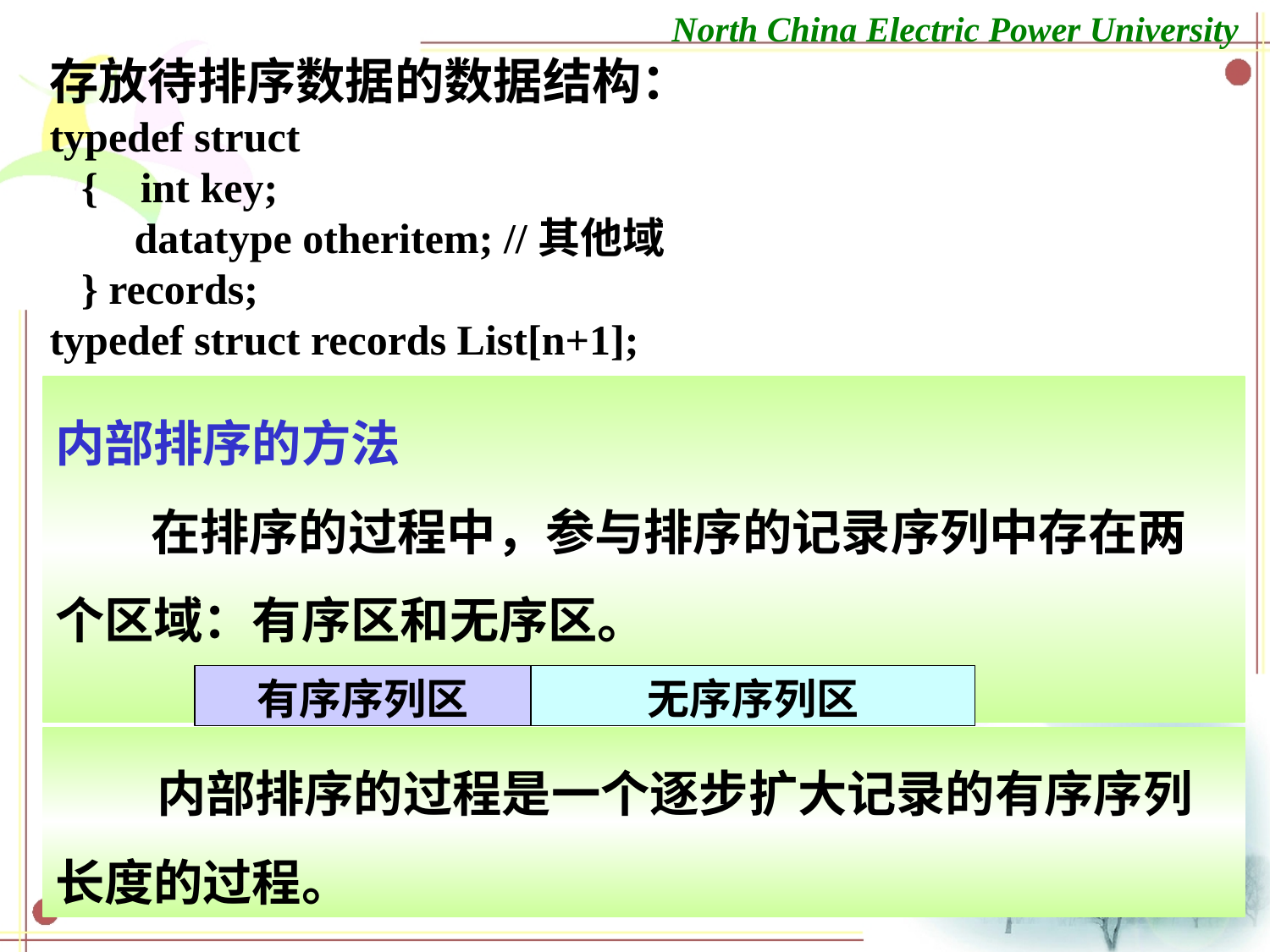

存放待排序数据的数据结构：
typedef struct
   {    int key;
        datatype otheritem; //其他域
   } records;
typedef struct records List[n+1];
内部排序的方法
         在排序的过程中，参与排序的记录序列中存在两个区域：有序区和无序区。

有序序列区
无序序列区
        内部排序的过程是一个逐步扩大记录的有序序列长度的过程。